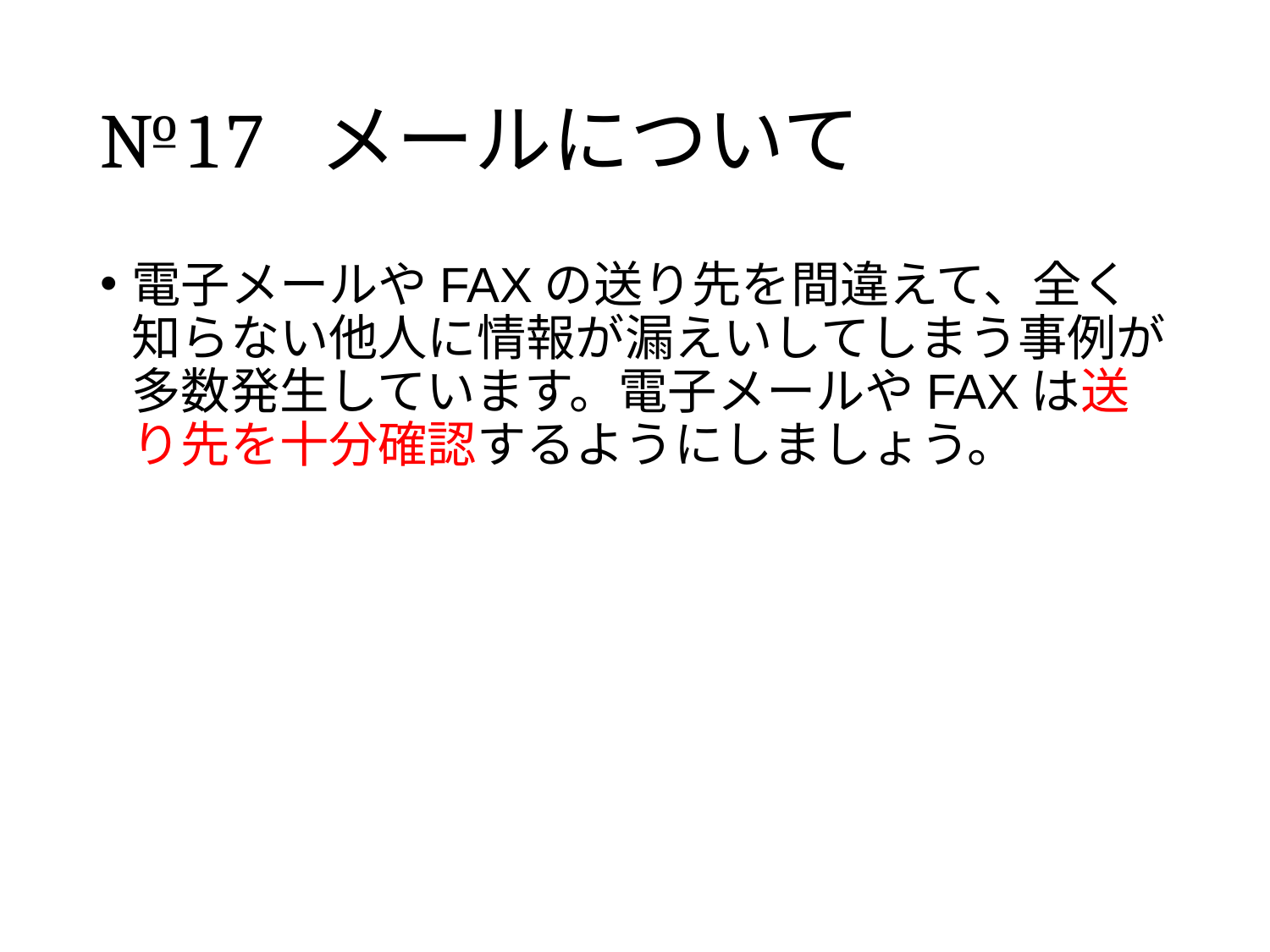

# №17  メールについて
電子メールやFAXの送り先を間違えて、全く知らない他人に情報が漏えいしてしまう事例が多数発生しています。電子メールやFAXは送り先を十分確認するようにしましょう。